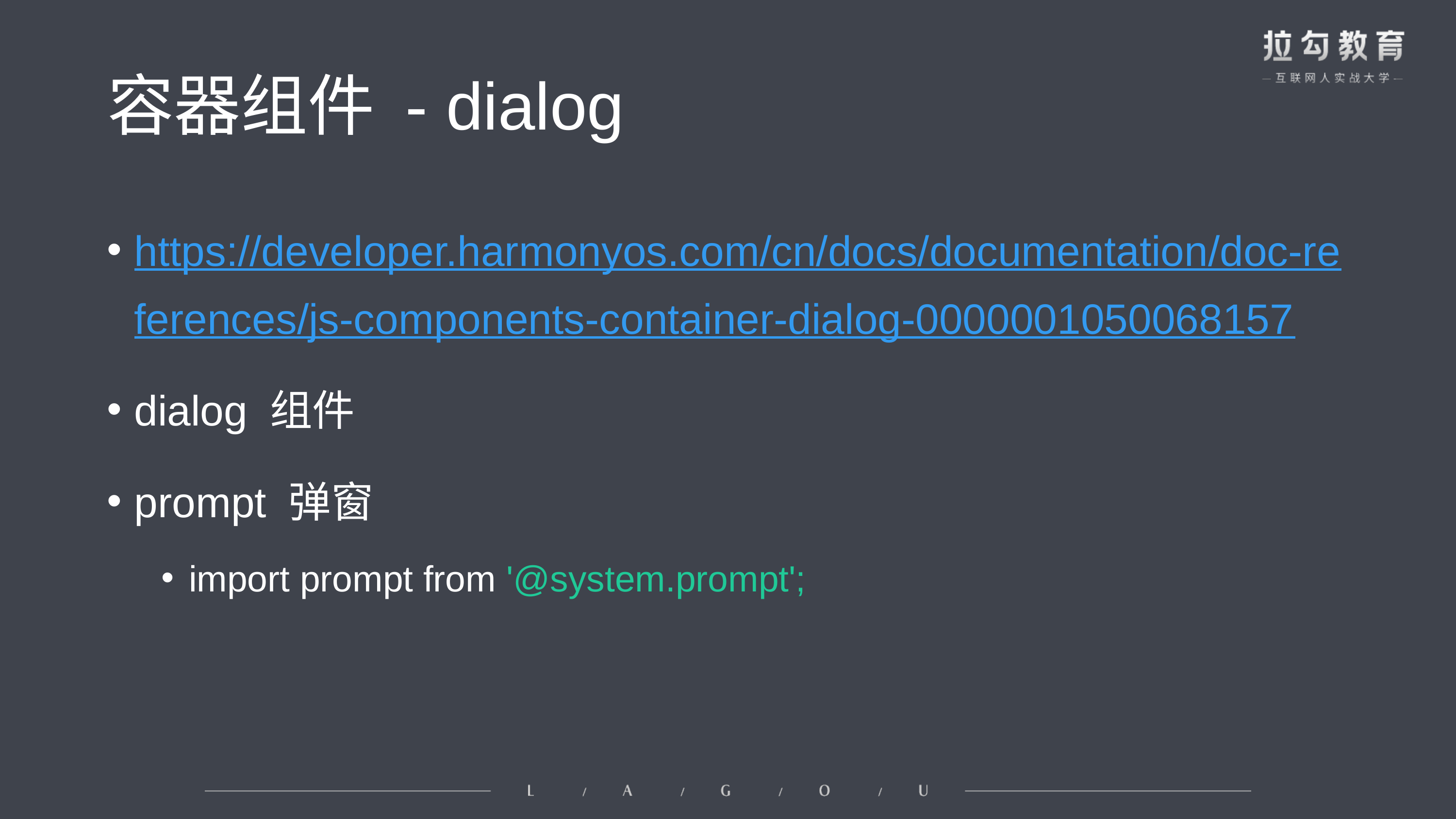

# 容器组件 - dialog
https://developer.harmonyos.com/cn/docs/documentation/doc-references/js-components-container-dialog-0000001050068157
dialog 组件
prompt 弹窗
import prompt from '@system.prompt';